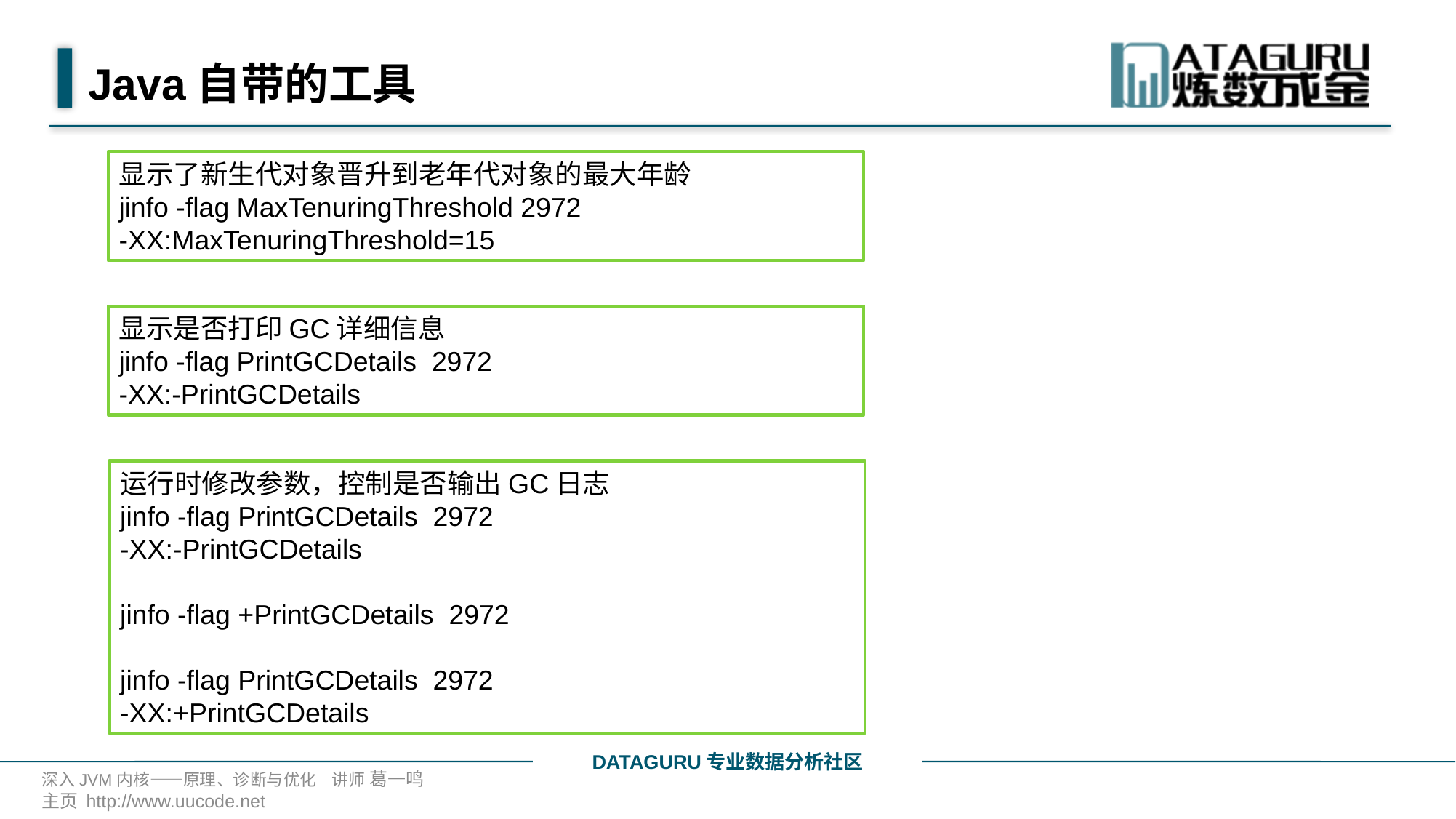

# Java自带的工具
显示了新生代对象晋升到老年代对象的最大年龄
jinfo -flag MaxTenuringThreshold 2972
-XX:MaxTenuringThreshold=15
显示是否打印GC详细信息
jinfo -flag PrintGCDetails  2972
-XX:-PrintGCDetails
运行时修改参数，控制是否输出GC日志
jinfo -flag PrintGCDetails  2972
-XX:-PrintGCDetails

jinfo -flag +PrintGCDetails  2972

jinfo -flag PrintGCDetails  2972
-XX:+PrintGCDetails